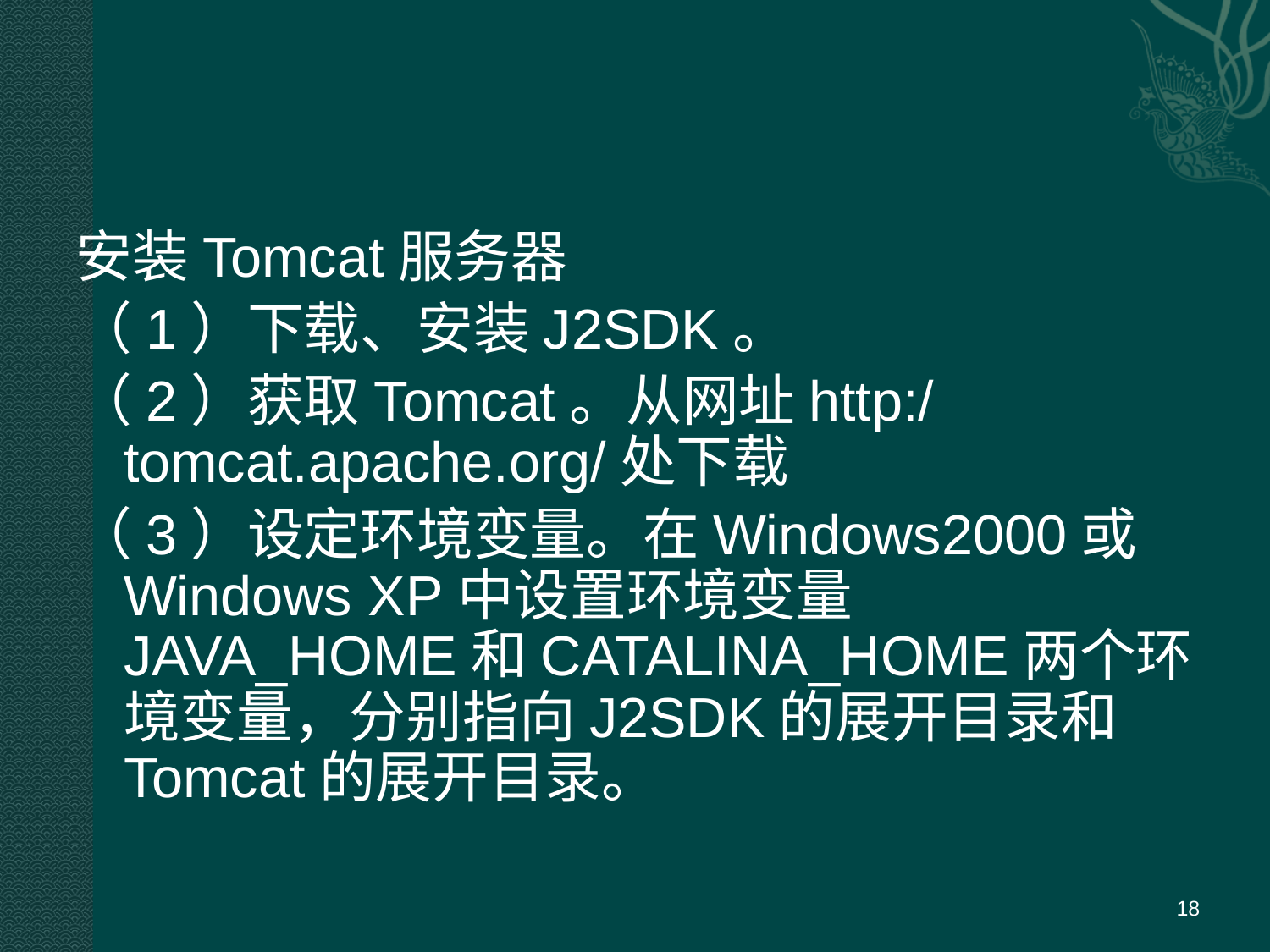

#
安装Tomcat服务器
（1）下载、安装J2SDK。
（2）获取Tomcat。从网址http:/tomcat.apache.org/处下载
（3）设定环境变量。在Windows2000或Windows XP中设置环境变量JAVA_HOME和CATALINA_HOME两个环境变量，分别指向J2SDK的展开目录和Tomcat的展开目录。

18